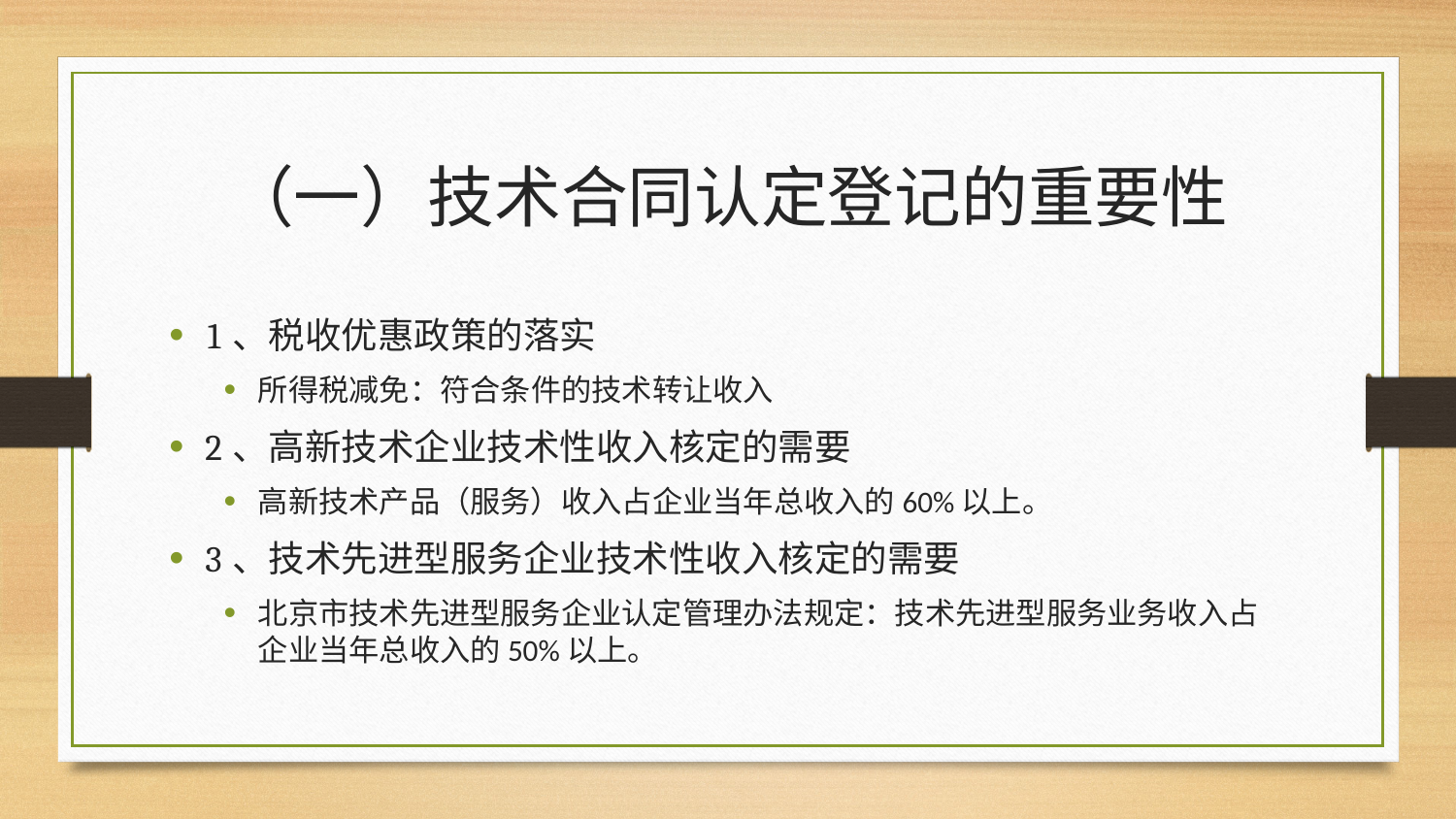

# （一）技术合同认定登记的重要性
1、税收优惠政策的落实
所得税减免：符合条件的技术转让收入
2、高新技术企业技术性收入核定的需要
高新技术产品（服务）收入占企业当年总收入的60%以上。
3、技术先进型服务企业技术性收入核定的需要
北京市技术先进型服务企业认定管理办法规定：技术先进型服务业务收入占企业当年总收入的50%以上。